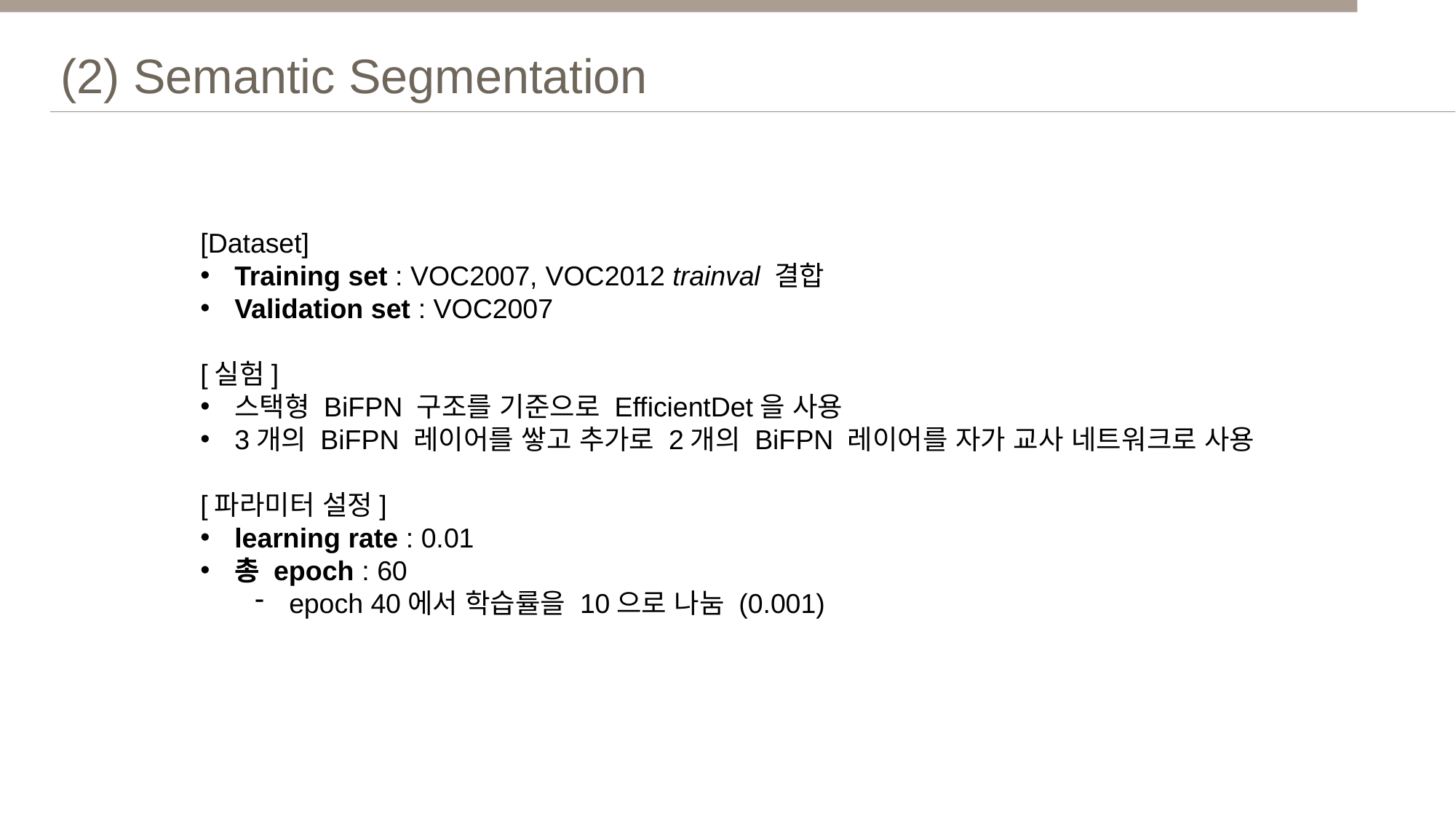

(2) Semantic Segmentation
[Dataset]
Training set : VOC2007, VOC2012 trainval 결합
Validation set : VOC2007

[실험]
스택형 BiFPN 구조를 기준으로 EfficientDet을 사용
3개의 BiFPN 레이어를 쌓고 추가로 2개의 BiFPN 레이어를 자가 교사 네트워크로 사용

[파라미터 설정]
learning rate : 0.01
총 epoch : 60
epoch 40에서 학습률을 10으로 나눔 (0.001)